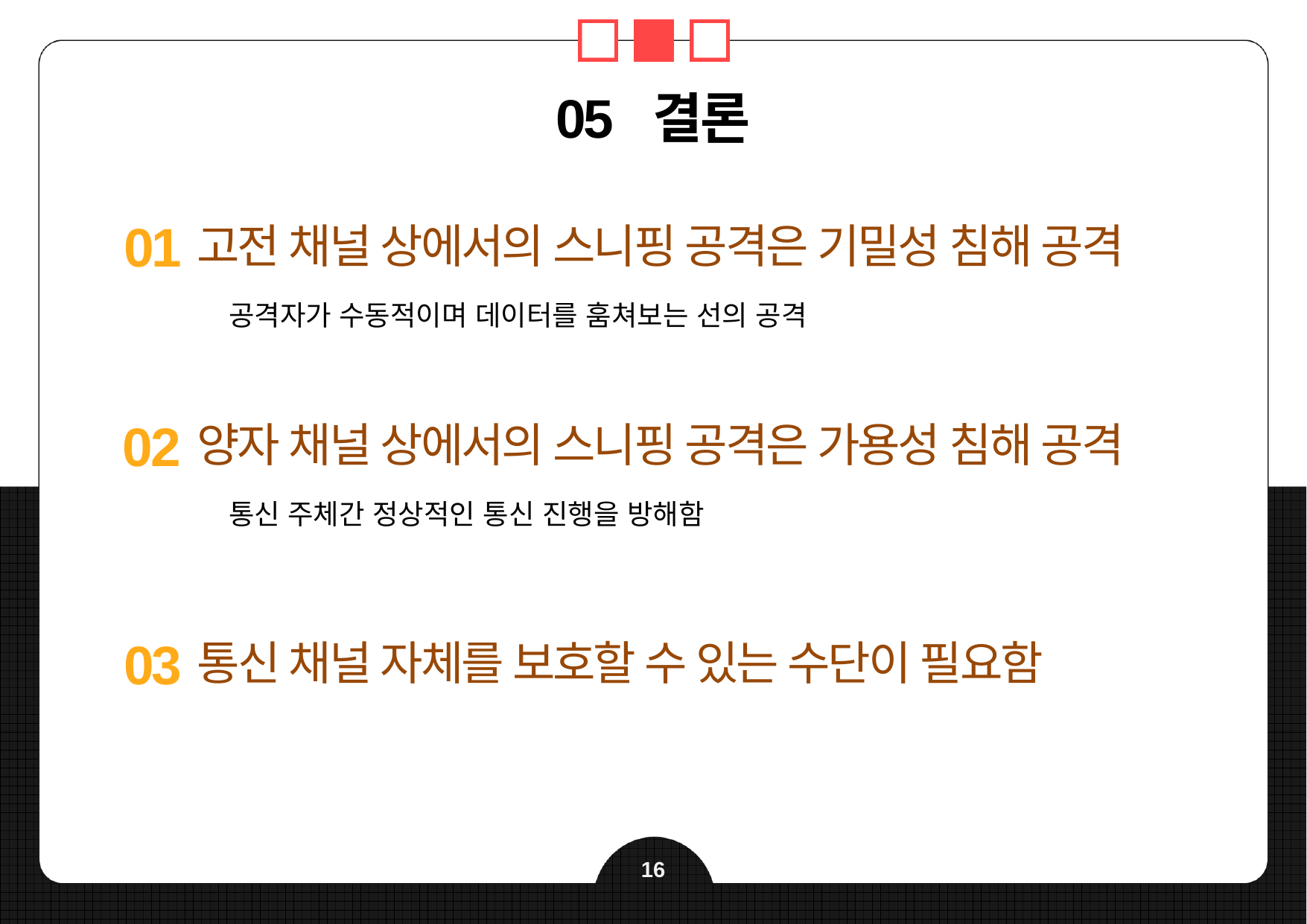

05  결론
01
고전 채널 상에서의 스니핑 공격은 기밀성 침해 공격
공격자가 수동적이며 데이터를 훔쳐보는 선의 공격
02
양자 채널 상에서의 스니핑 공격은 가용성 침해 공격
통신 주체간 정상적인 통신 진행을 방해함
03
통신 채널 자체를 보호할 수 있는 수단이 필요함
16